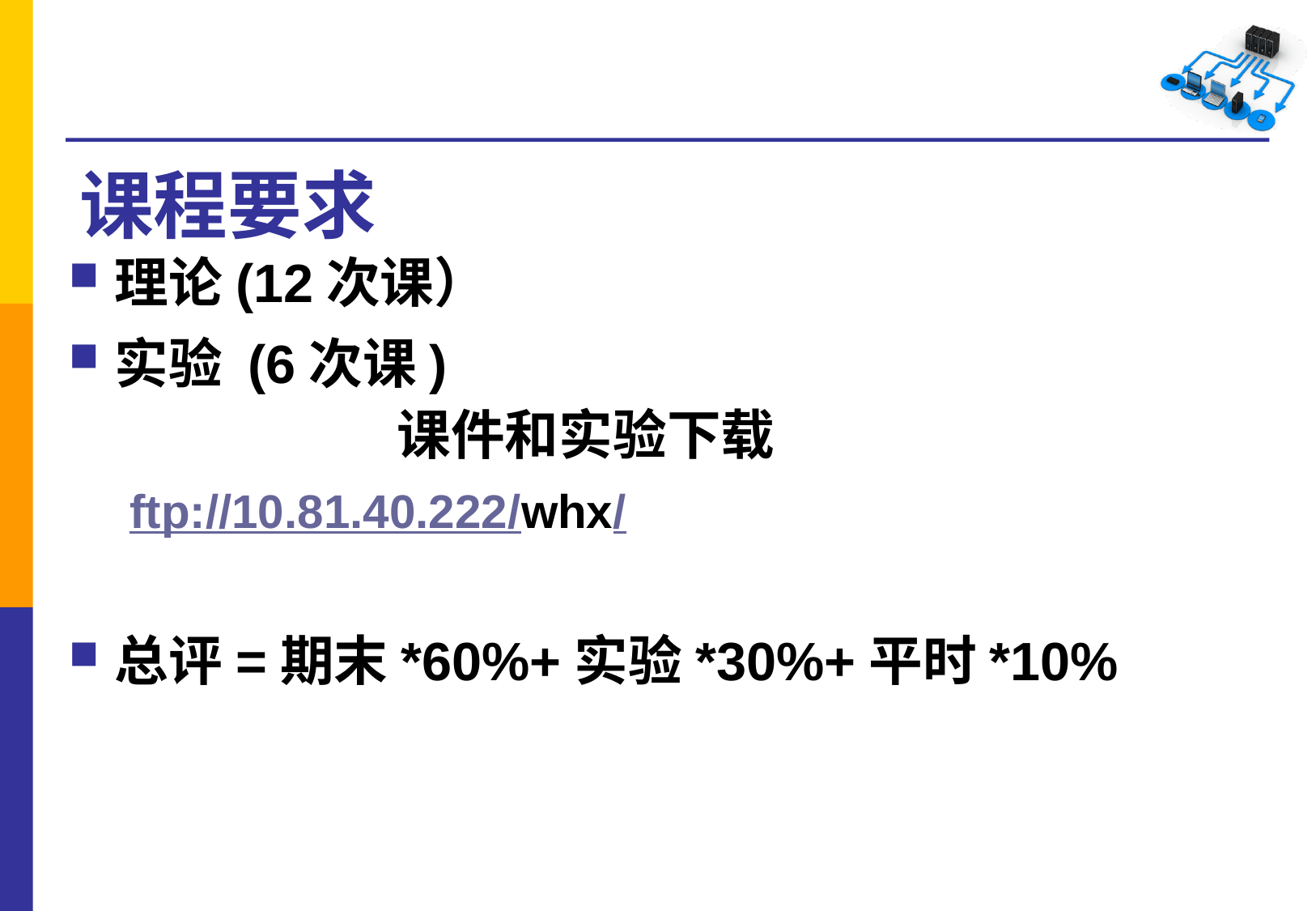

# 课程要求
理论(12次课）
实验 (6次课)                                                                       课件和实验下载
ftp://10.81.40.222/whx/

总评=期末*60%+实验*30%+平时*10%